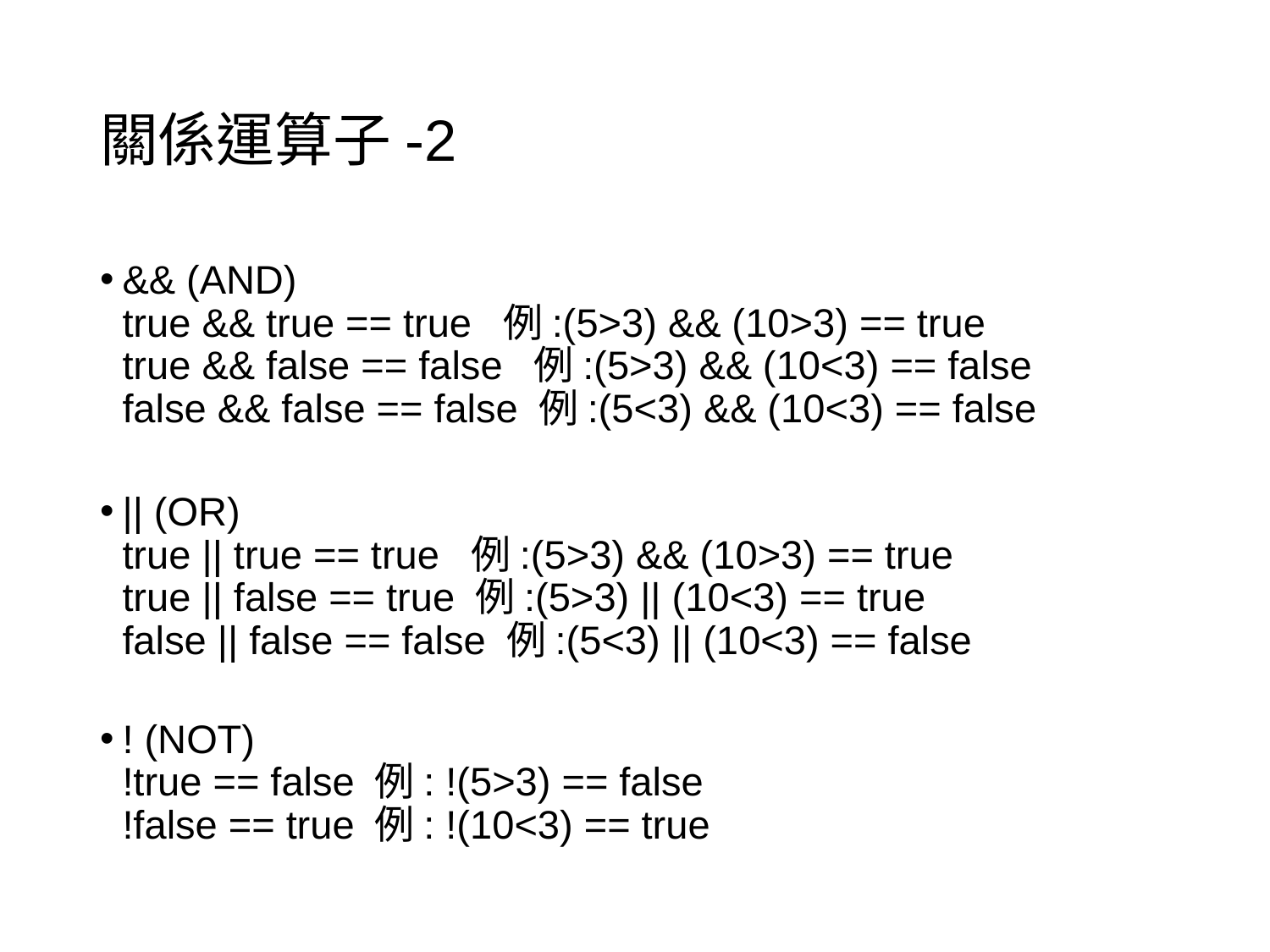

# 關係運算子-2
&& (AND)
true && true == true  例:(5>3) && (10>3) == true
true && false == false  例:(5>3) && (10<3) == false
false && false == false 例:(5<3) && (10<3) == false
|| (OR)
true || true == true  例:(5>3) && (10>3) == true
true || false == true 例:(5>3) || (10<3) == true
false || false == false 例:(5<3) || (10<3) == false
! (NOT)
!true == false 例: !(5>3) == false
!false == true 例: !(10<3) == true